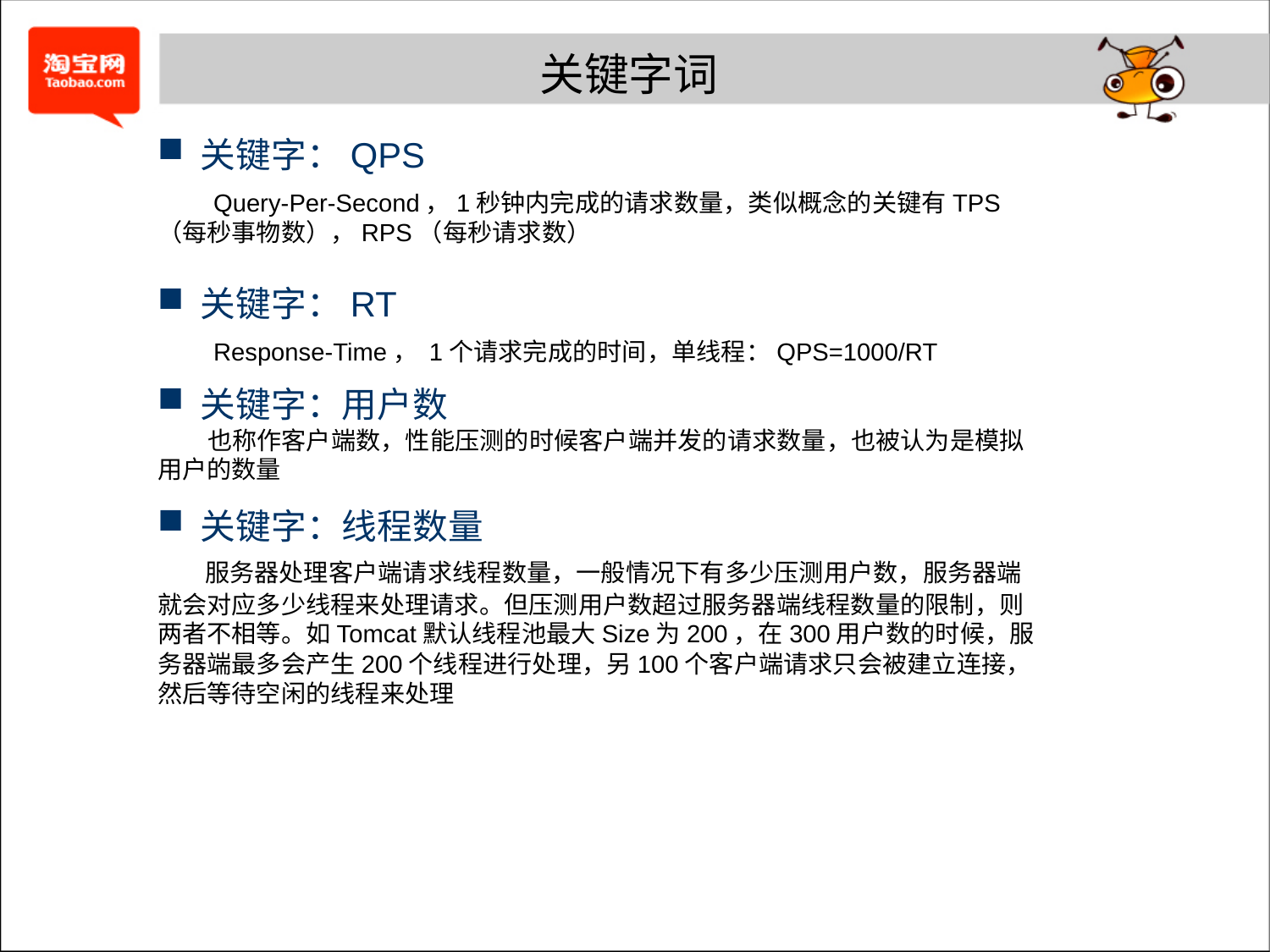

关键字词
 关键字：QPS
        Query-Per-Second，1秒钟内完成的请求数量，类似概念的关键有TPS（每秒事物数），RPS（每秒请求数）
 关键字：RT
        Response-Time， 1个请求完成的时间，单线程：QPS=1000/RT
 关键字：用户数
        也称作客户端数，性能压测的时候客户端并发的请求数量，也被认为是模拟用户的数量
 关键字：线程数量
     服务器处理客户端请求线程数量，一般情况下有多少压测用户数，服务器端就会对应多少线程来处理请求。但压测用户数超过服务器端线程数量的限制，则两者不相等。如Tomcat默认线程池最大Size为200，在300用户数的时候，服务器端最多会产生200个线程进行处理，另100个客户端请求只会被建立连接，然后等待空闲的线程来处理